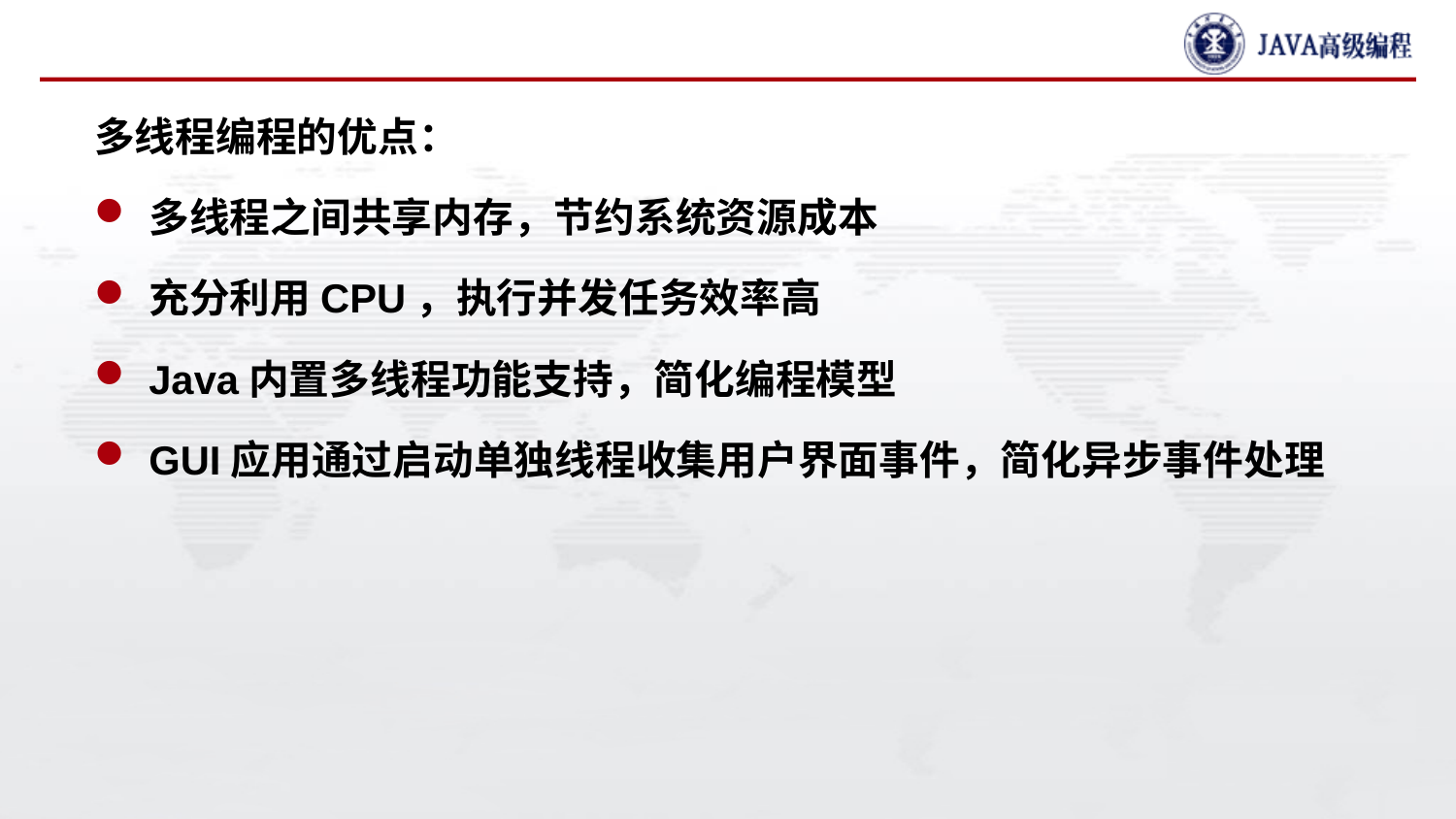

#
多线程编程的优点：
多线程之间共享内存，节约系统资源成本
充分利用CPU，执行并发任务效率高
Java内置多线程功能支持，简化编程模型
GUI应用通过启动单独线程收集用户界面事件，简化异步事件处理